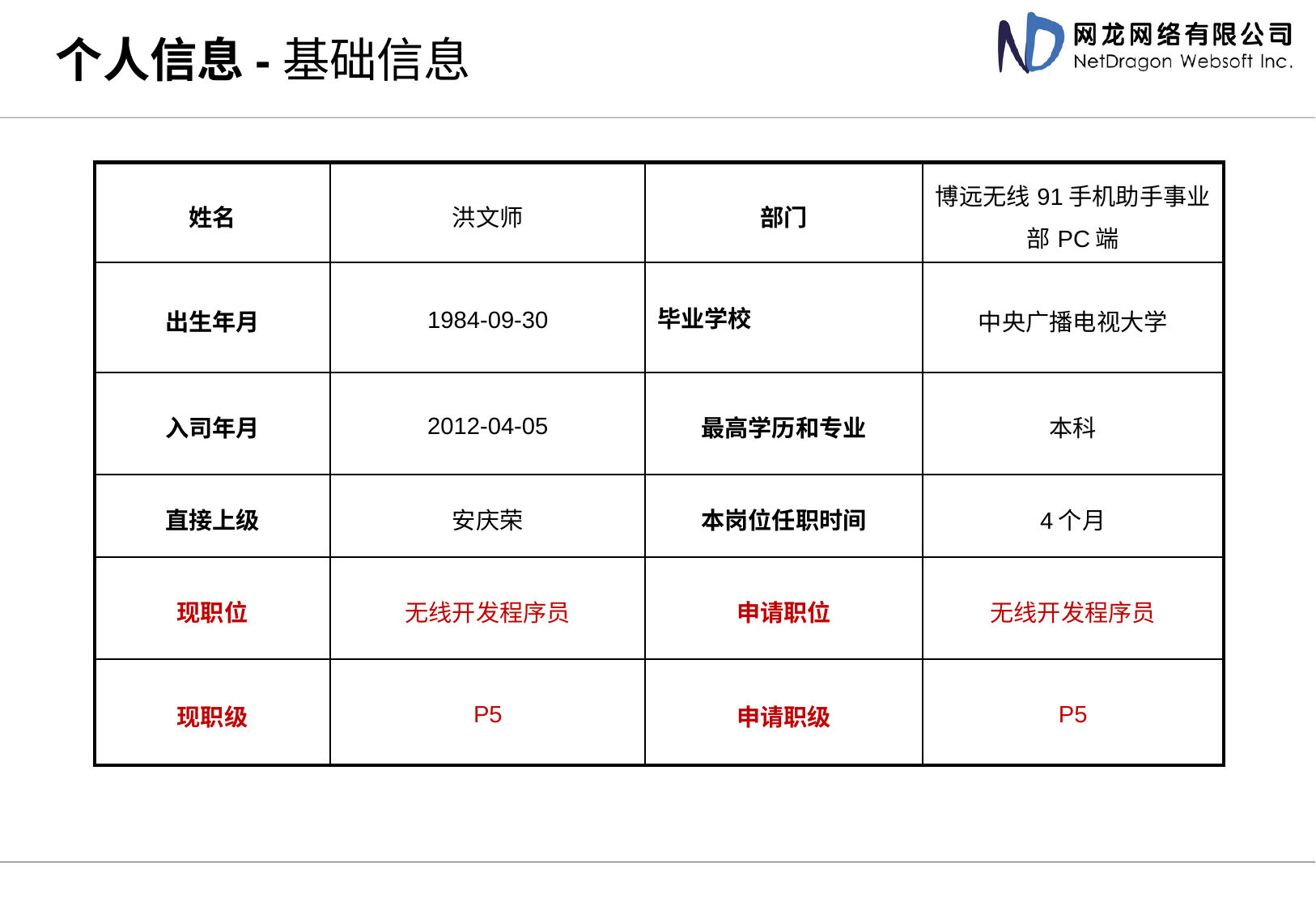

# 个人信息-基础信息
| 姓名 | 洪文师 | 部门 | 博远无线91手机助手事业部PC端 |
| --- | --- | --- | --- |
| 出生年月 | 1984-09-30 | 毕业学校 | 中央广播电视大学 |
| 入司年月 | 2012-04-05 | 最高学历和专业 | 本科 |
| 直接上级 | 安庆荣 | 本岗位任职时间 | 4个月 |
| 现职位 | 无线开发程序员 | 申请职位 | 无线开发程序员 |
| 现职级 | P5 | 申请职级 | P5 |